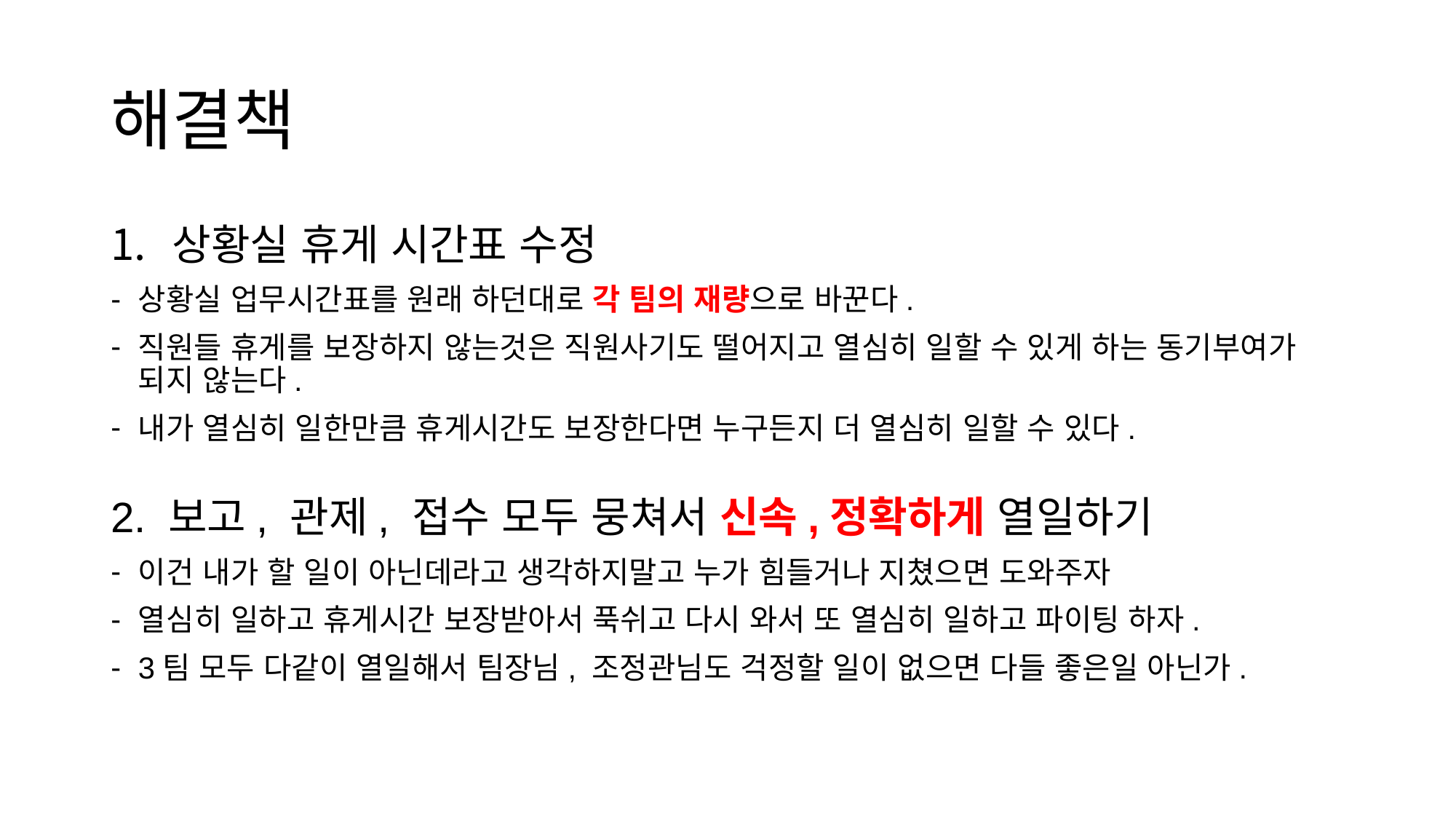

# 해결책
상황실 휴게 시간표 수정
상황실 업무시간표를 원래 하던대로 각 팀의 재량으로 바꾼다.
직원들 휴게를 보장하지 않는것은 직원사기도 떨어지고 열심히 일할 수 있게 하는 동기부여가 되지 않는다.
내가 열심히 일한만큼 휴게시간도 보장한다면 누구든지 더 열심히 일할 수 있다.

2. 보고, 관제, 접수 모두 뭉쳐서 신속,정확하게 열일하기
이건 내가 할 일이 아닌데라고 생각하지말고 누가 힘들거나 지쳤으면 도와주자
열심히 일하고 휴게시간 보장받아서 푹쉬고 다시 와서 또 열심히 일하고 파이팅 하자.
3팀 모두 다같이 열일해서 팀장님, 조정관님도 걱정할 일이 없으면 다들 좋은일 아닌가.